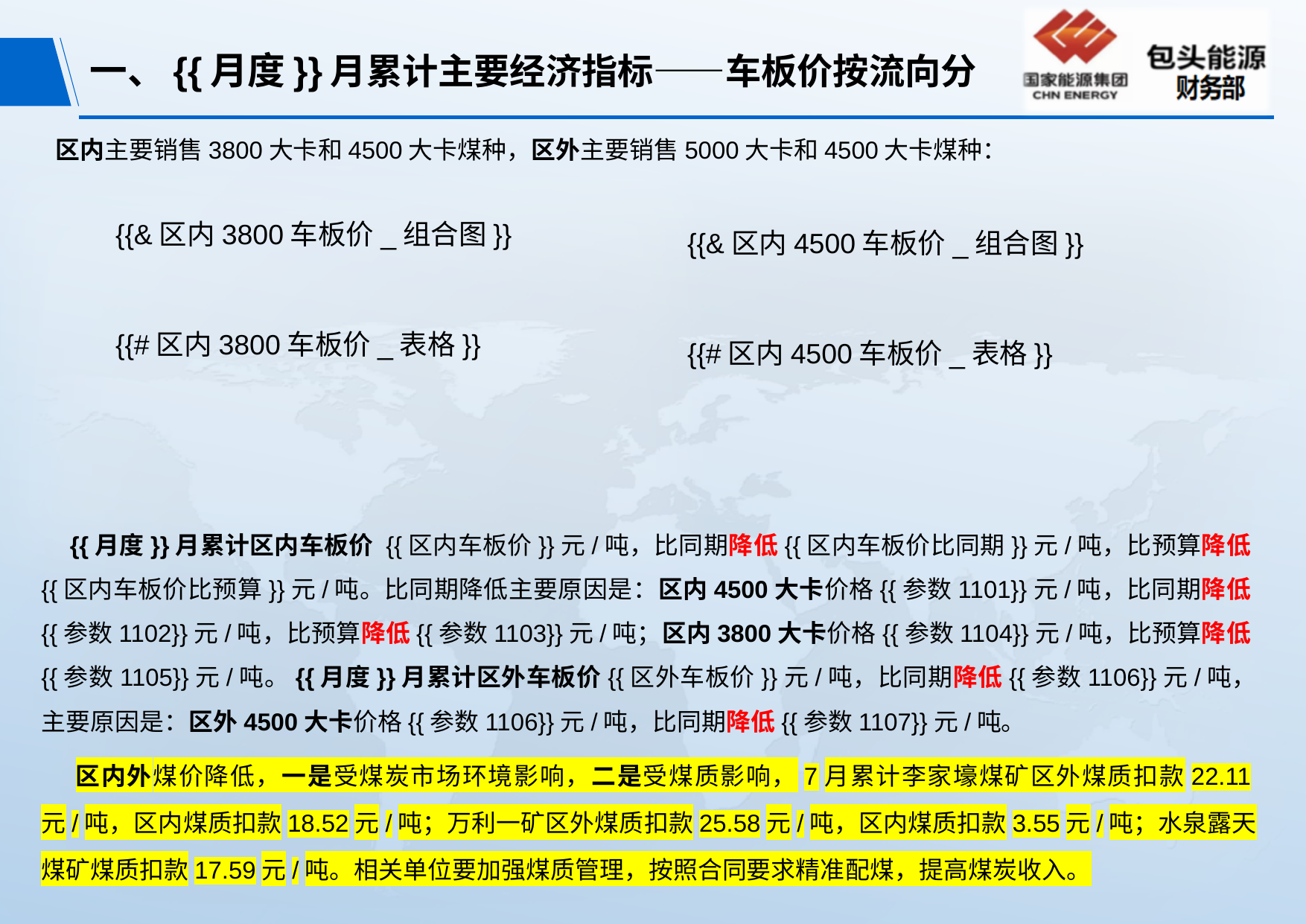

# 一、{{月度}}月累计主要经济指标——车板价按流向分
区内主要销售3800大卡和4500大卡煤种，区外主要销售5000大卡和4500大卡煤种：
{{&区内3800车板价_组合图}}
{{&区内4500车板价_组合图}}
{{#区内3800车板价_表格}}
{{#区内4500车板价_表格}}
    {{月度}}月累计区内车板价 {{区内车板价}}元/吨，比同期降低{{区内车板价比同期}}元/吨，比预算降低{{区内车板价比预算}}元/吨。比同期降低主要原因是：区内4500大卡价格{{参数1101}}元/吨，比同期降低{{参数1102}}元/吨，比预算降低{{参数1103}}元/吨；区内3800大卡价格{{参数1104}}元/吨，比预算降低{{参数1105}}元/吨。{{月度}}月累计区外车板价{{区外车板价}}元/吨，比同期降低{{参数1106}}元/吨，主要原因是：区外4500大卡价格{{参数1106}}元/吨，比同期降低{{参数1107}}元/吨。
    区内外煤价降低，一是受煤炭市场环境影响，二是受煤质影响，7月累计李家壕煤矿区外煤质扣款22.11元/吨，区内煤质扣款18.52元/吨；万利一矿区外煤质扣款25.58元/吨，区内煤质扣款3.55元/吨；水泉露天煤矿煤质扣款17.59元/吨。相关单位要加强煤质管理，按照合同要求精准配煤，提高煤炭收入。
11